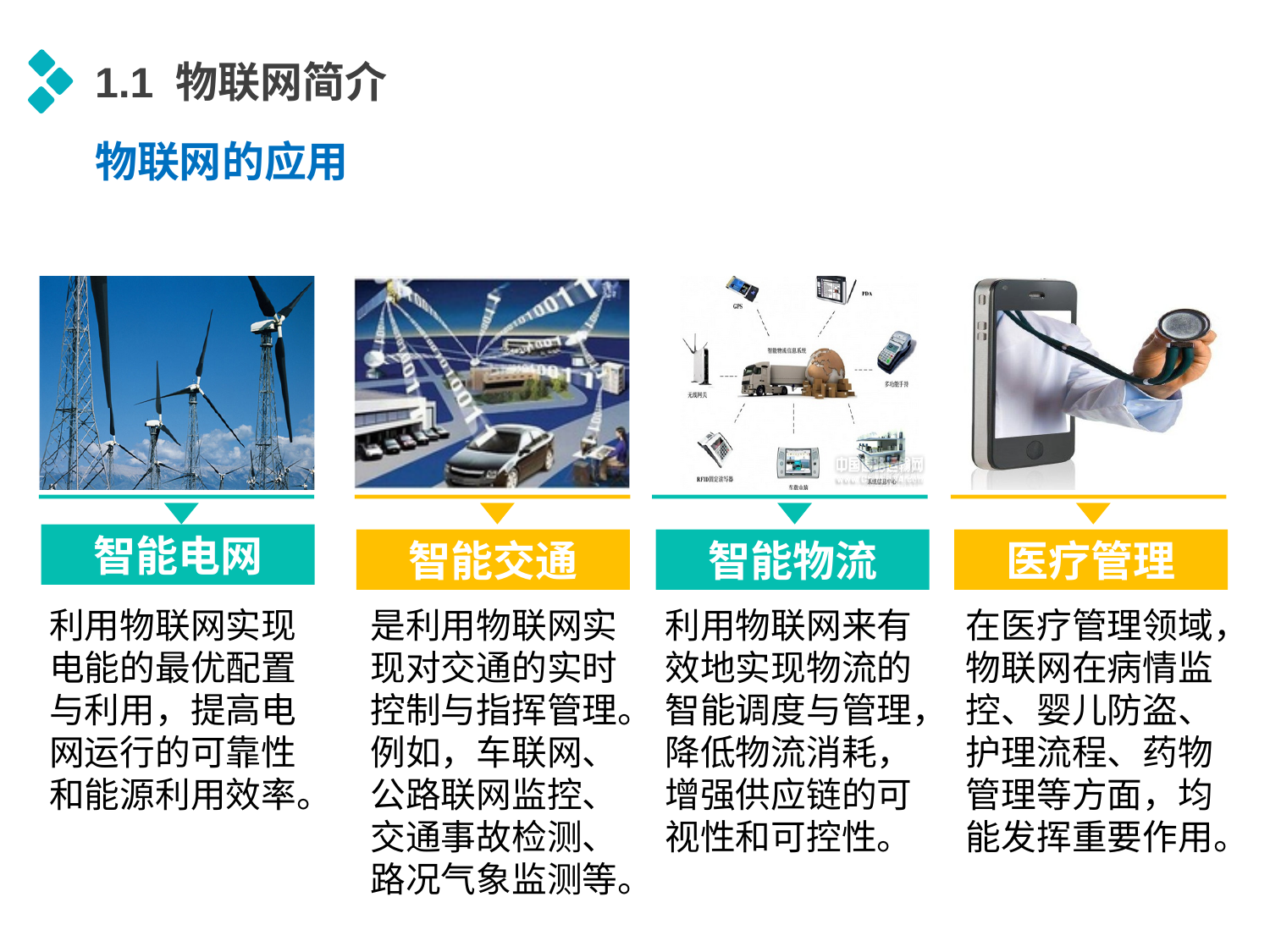

1.1 物联网简介

物联网的应用

智能电网
智能交通
智能物流
医疗管理
是利用物联网实现对交通的实时控制与指挥管理。例如，车联网、公路联网监控、交通事故检测、路况气象监测等。
利用物联网来有效地实现物流的智能调度与管理，降低物流消耗，增强供应链的可视性和可控性。
在医疗管理领域，物联网在病情监控、婴儿防盗、护理流程、药物管理等方面，均能发挥重要作用。
利用物联网实现电能的最优配置与利用，提高电网运行的可靠性和能源利用效率。
延时符